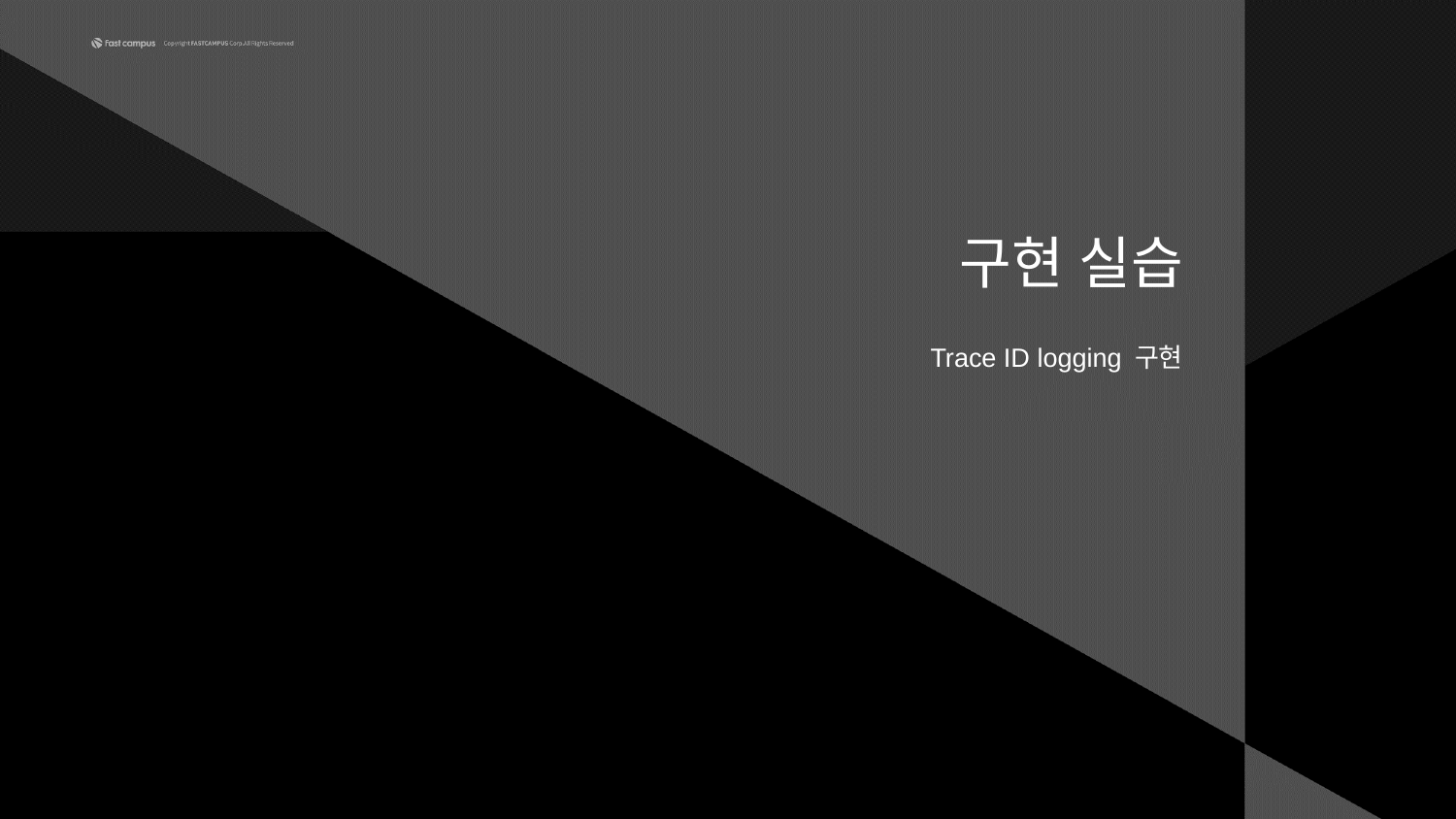

# 구현 실습
Trace ID logging 구현